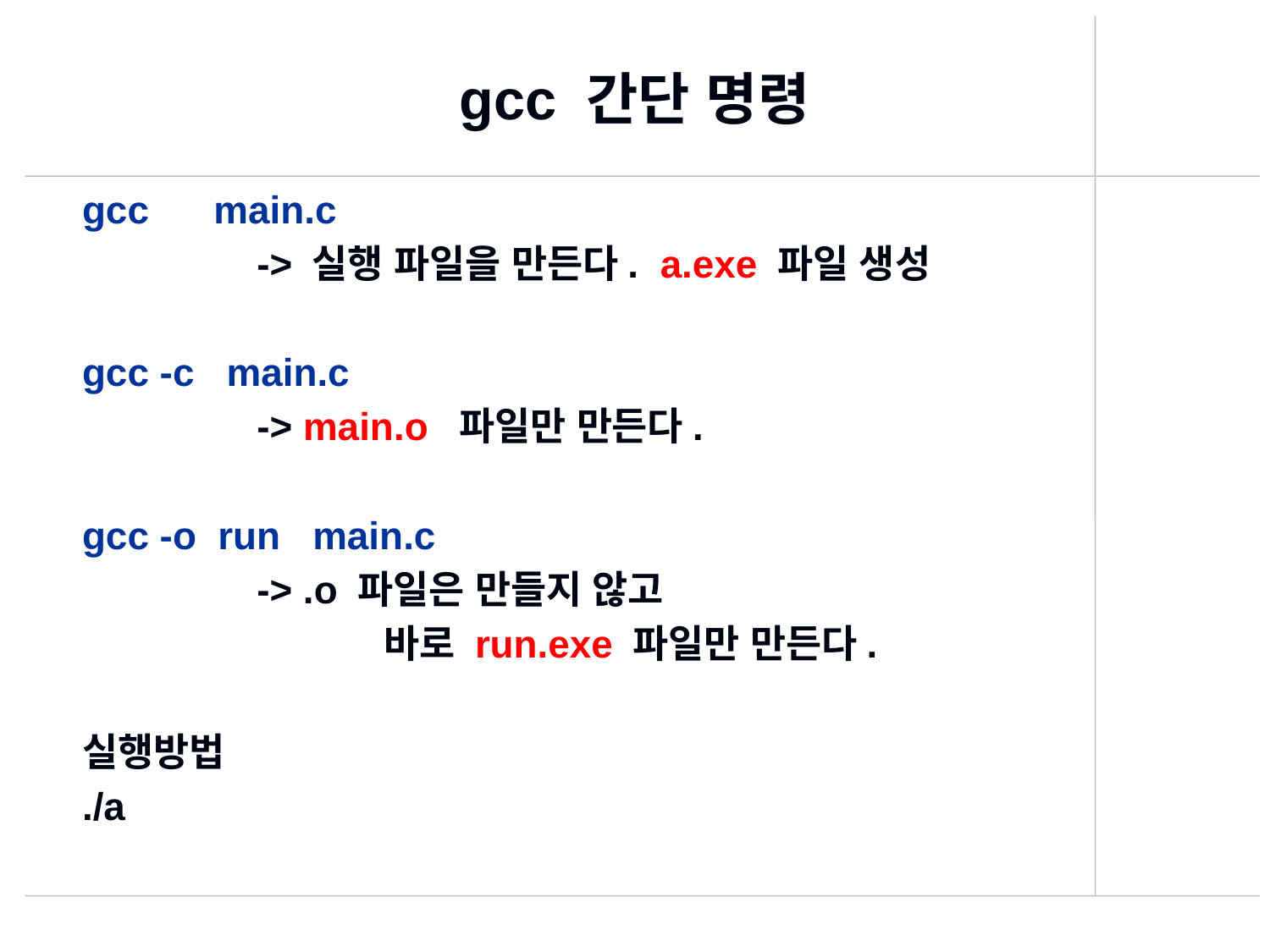

# gcc 간단 명령
gcc      main.c
		-> 실행 파일을 만든다.  a.exe 파일 생성

gcc -c   main.c
		-> main.o  파일만 만든다.

gcc -o  run   main.c
		-> .o 파일은 만들지 않고
			바로 run.exe 파일만 만든다.

실행방법
./a
411